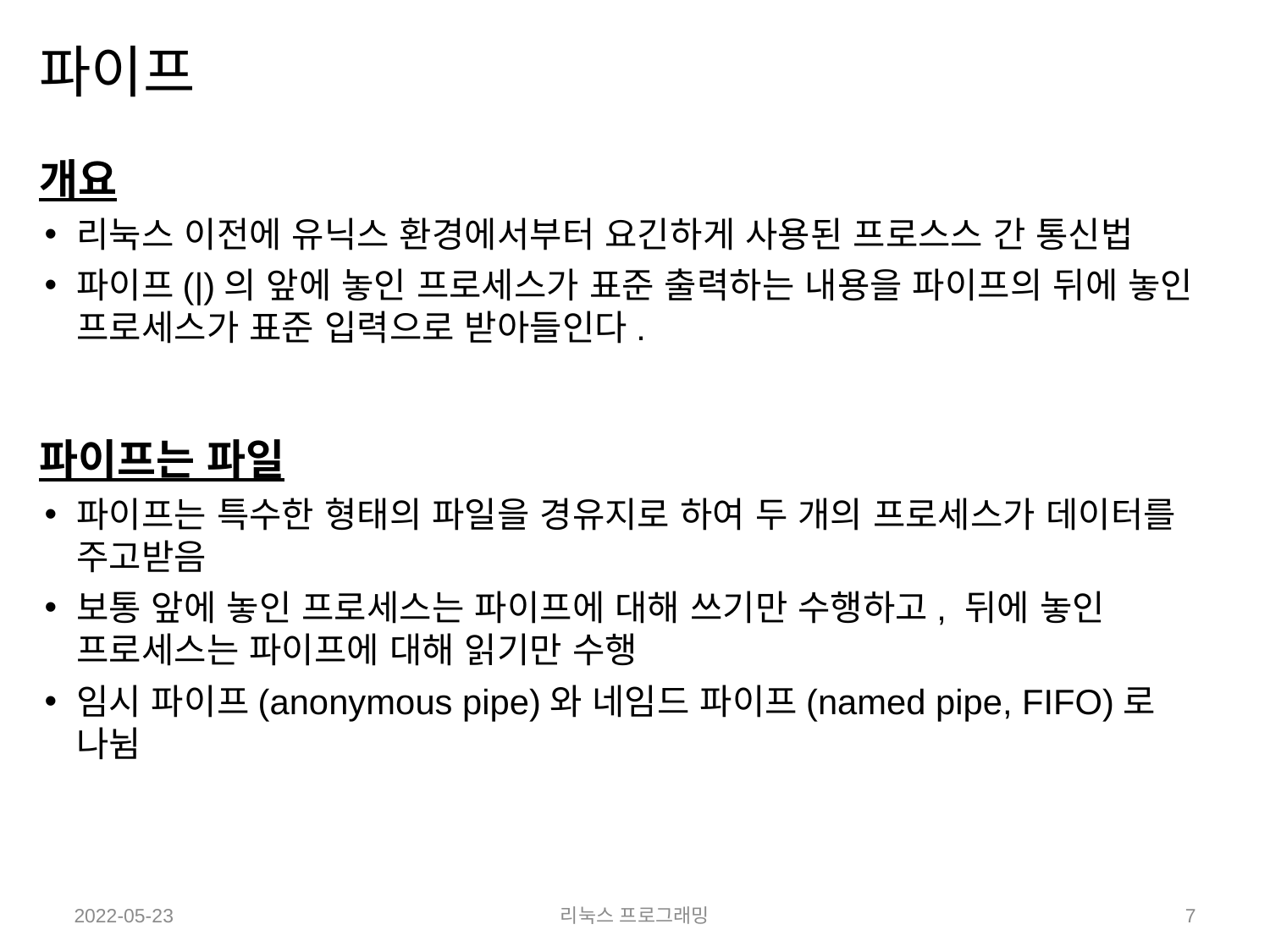

# 파이프
개요
리눅스 이전에 유닉스 환경에서부터 요긴하게 사용된 프로스스 간 통신법
파이프(|)의 앞에 놓인 프로세스가 표준 출력하는 내용을 파이프의 뒤에 놓인 프로세스가 표준 입력으로 받아들인다.

파이프는 파일
파이프는 특수한 형태의 파일을 경유지로 하여 두 개의 프로세스가 데이터를 주고받음
보통 앞에 놓인 프로세스는 파이프에 대해 쓰기만 수행하고, 뒤에 놓인 프로세스는 파이프에 대해 읽기만 수행
임시 파이프(anonymous pipe)와 네임드 파이프(named pipe, FIFO)로 나뉨

2022-05-23
리눅스 프로그래밍
7